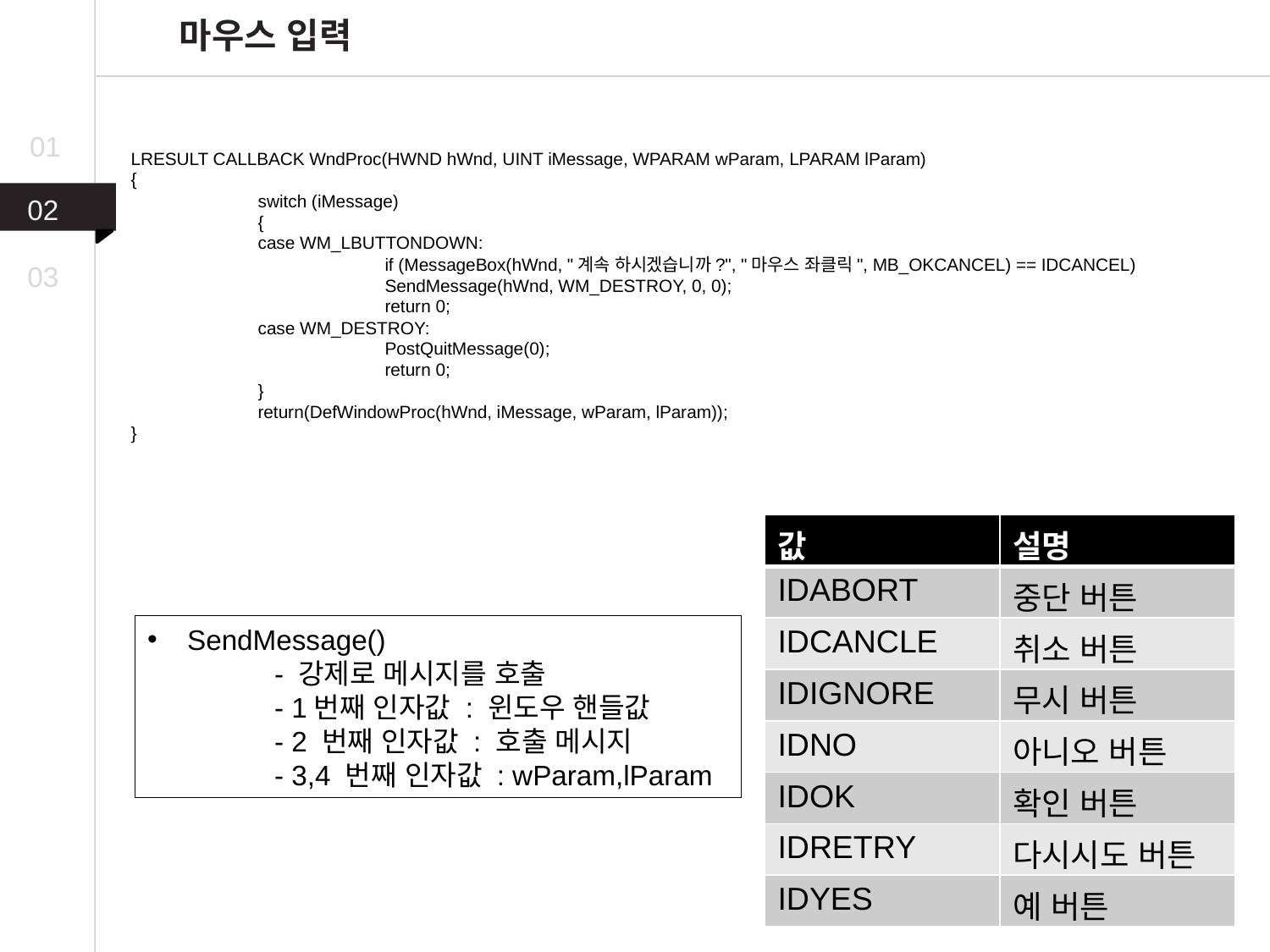

마우스 입력
01
LRESULT CALLBACK WndProc(HWND hWnd, UINT iMessage, WPARAM wParam, LPARAM lParam)
{
	switch (iMessage)
	{
	case WM_LBUTTONDOWN:
		if (MessageBox(hWnd, "계속 하시겠습니까?", "마우스 좌클릭", MB_OKCANCEL) == IDCANCEL)
		SendMessage(hWnd, WM_DESTROY, 0, 0);
		return 0;
	case WM_DESTROY:
		PostQuitMessage(0);
		return 0;
	}
	return(DefWindowProc(hWnd, iMessage, wParam, lParam));
}

02

03
| 값 | 설명 |
| --- | --- |
| IDABORT | 중단 버튼 |
| IDCANCLE | 취소 버튼 |
| IDIGNORE | 무시 버튼 |
| IDNO | 아니오 버튼 |
| IDOK | 확인 버튼 |
| IDRETRY | 다시시도 버튼 |
| IDYES | 예 버튼 |
SendMessage()
	- 강제로 메시지를 호출
	- 1번째 인자값 : 윈도우 핸들값
	- 2 번째 인자값 : 호출 메시지
	- 3,4 번째 인자값 : wParam,lParam